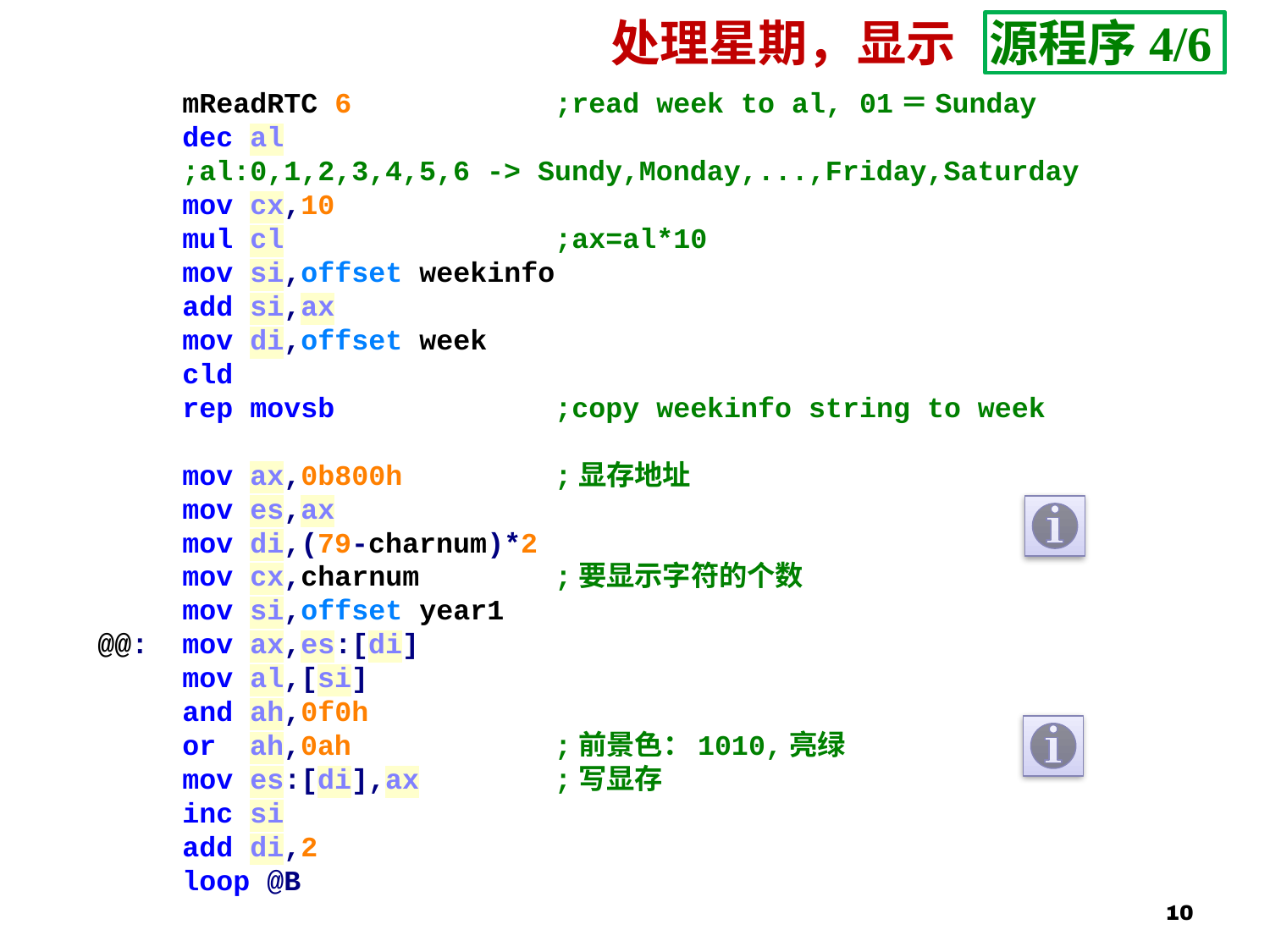

处理星期，显示   源程序4/6

     mReadRTC 6            ;read week to al, 01＝Sunday
     dec al
     ;al:0,1,2,3,4,5,6 -> Sundy,Monday,...,Friday,Saturday
     mov cx,10
     mul cl                ;ax=al*10
     mov si,offset weekinfo
     add si,ax
     mov di,offset week
     cld
     rep movsb             ;copy weekinfo string to week

     mov ax,0b800h         ;显存地址
     mov es,ax
     mov di,(79-charnum)*2
     mov cx,charnum        ;要显示字符的个数
     mov si,offset year1
@@:  mov ax,es:[di]
     mov al,[si]
     and ah,0f0h
     or  ah,0ah            ;前景色：1010,亮绿
     mov es:[di],ax        ;写显存
     inc si
     add di,2
     loop @B

10